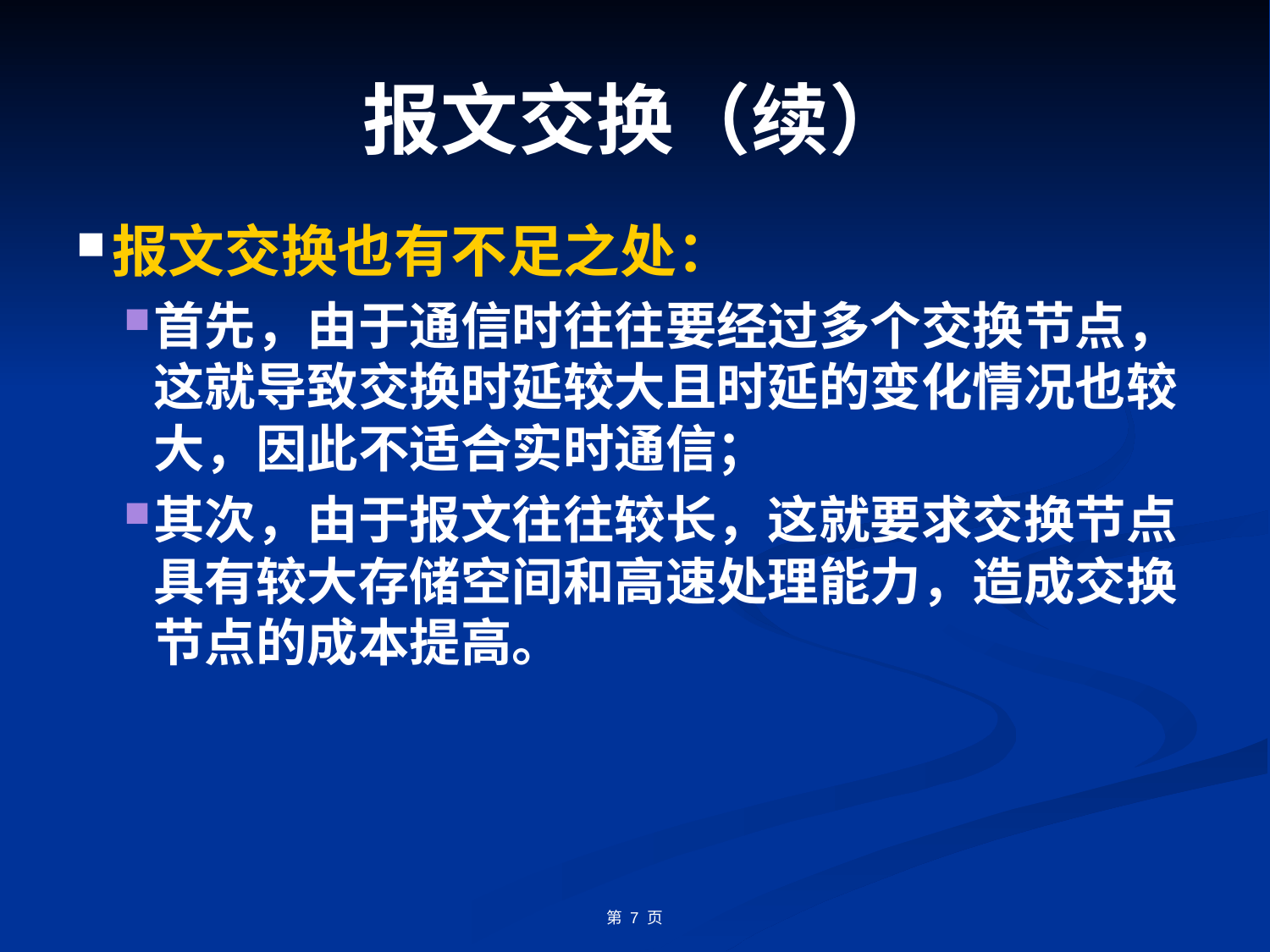

# 报文交换（续）
报文交换也有不足之处：
首先，由于通信时往往要经过多个交换节点，这就导致交换时延较大且时延的变化情况也较大，因此不适合实时通信；
其次，由于报文往往较长，这就要求交换节点具有较大存储空间和高速处理能力，造成交换节点的成本提高。
第 7 页